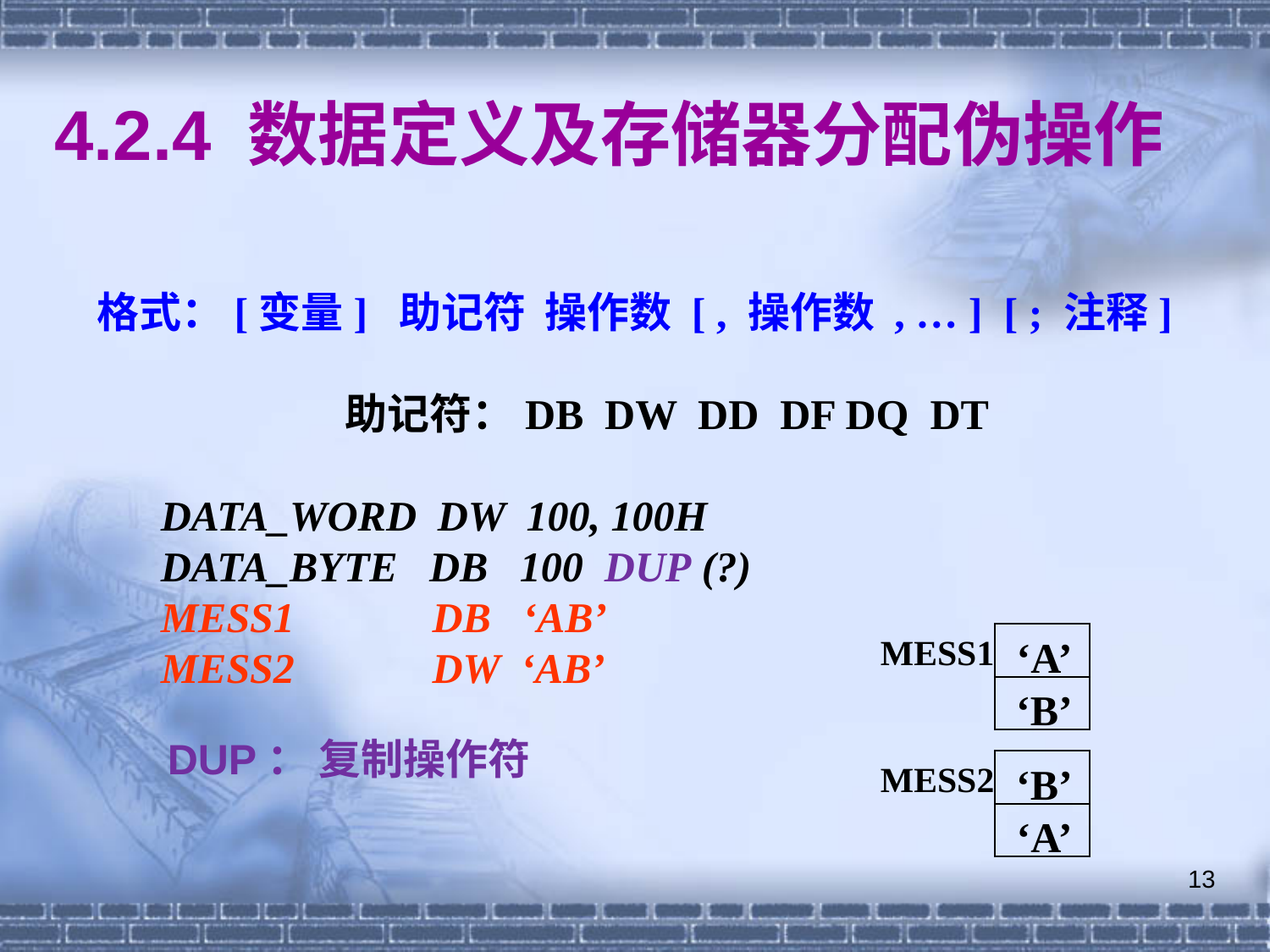

# 4.2.4 数据定义及存储器分配伪操作

格式：[变量]  助记符  操作数 [ , 操作数 , … ]  [ ; 注释]

                         助记符：DB  DW  DD  DF DQ  DT

DATA_WORD  DW  100, 100H
DATA_BYTE   DB   100  DUP (?)
MESS1             DB   ‘AB’
MESS2             DW  ‘AB’
MESS1

‘A’

‘B’
MESS2

‘B’

‘A’
DUP： 复制操作符
13